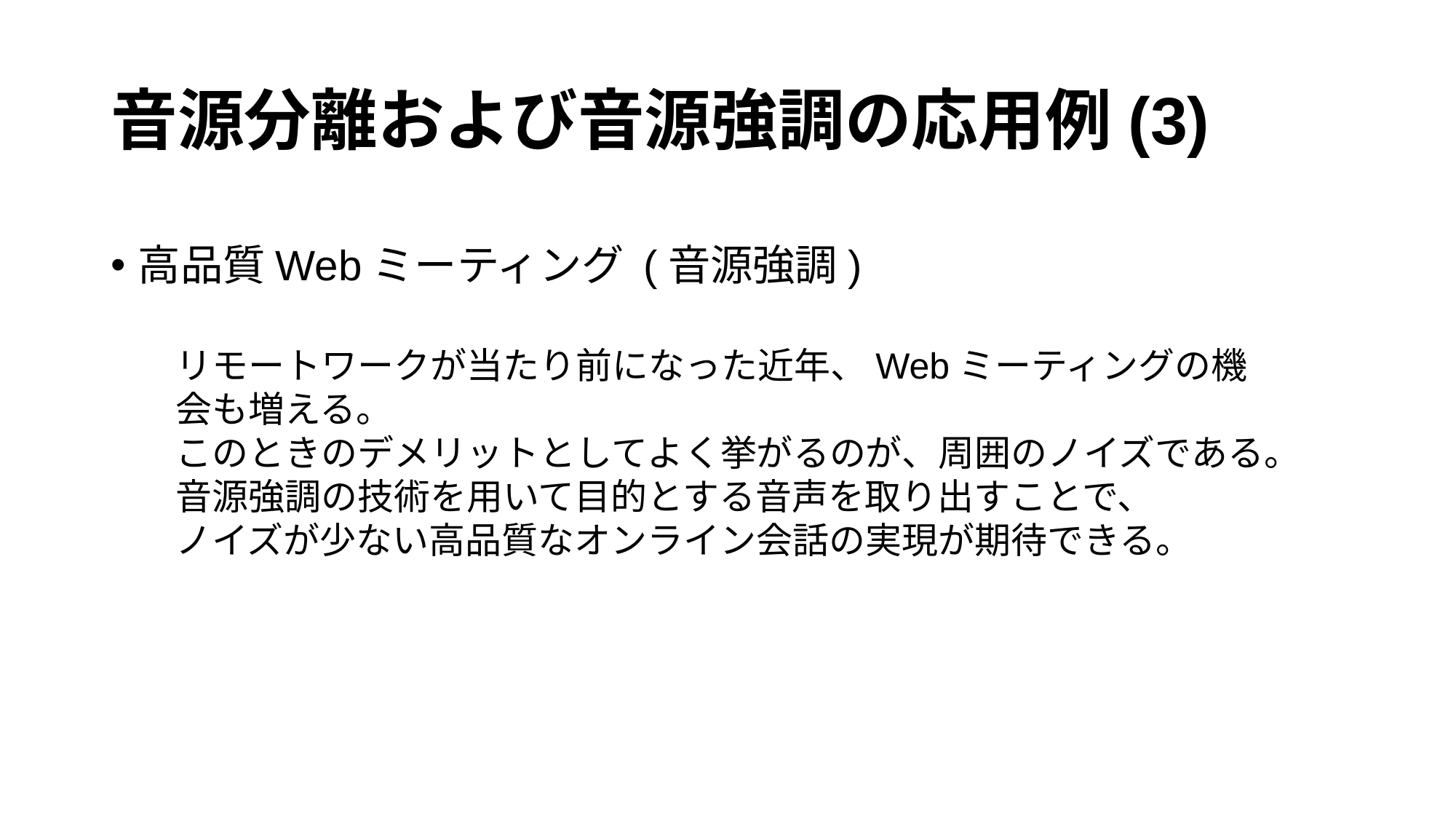

# 音源分離および音源強調の応用例(3)
高品質Webミーティング (音源強調)
リモートワークが当たり前になった近年、Webミーティングの機会も増える。
このときのデメリットとしてよく挙がるのが、周囲のノイズである。
音源強調の技術を用いて目的とする音声を取り出すことで、
ノイズが少ない高品質なオンライン会話の実現が期待できる。